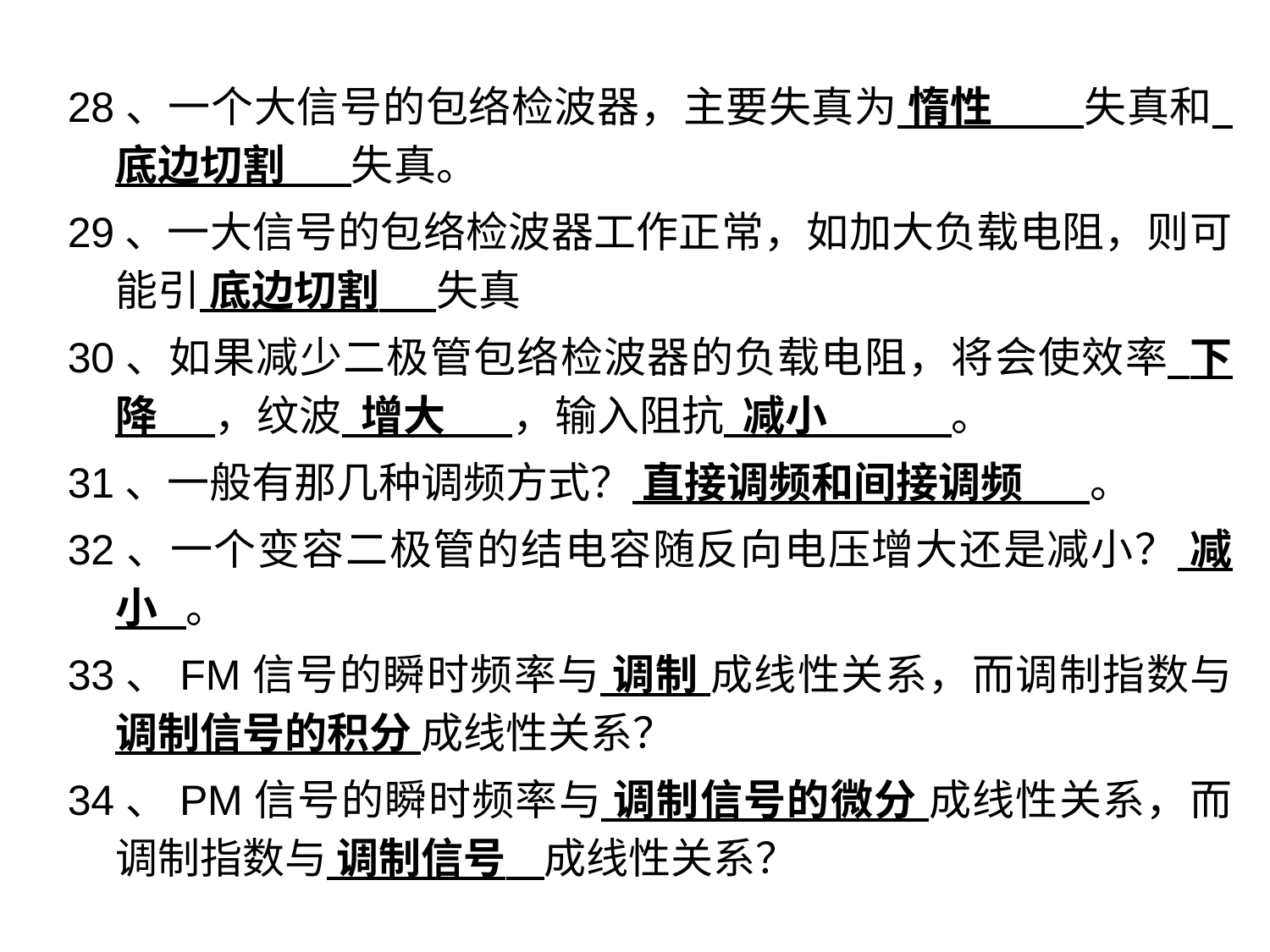

28、一个大信号的包络检波器，主要失真为 惰性         失真和   底边切割       失真。
29、一大信号的包络检波器工作正常，如加大负载电阻，则可能引 底边切割      失真
30、如果减少二极管包络检波器的负载电阻，将会使效率  下降      ，纹波  增大       ，输入阻抗  减小             。
31、一般有那几种调频方式？ 直接调频和间接调频       。
32、一个变容二极管的结电容随反向电压增大还是减小？ 减小   。
33、FM信号的瞬时频率与 调制 成线性关系，而调制指数与 调制信号的积分 成线性关系？
34、PM信号的瞬时频率与 调制信号的微分 成线性关系，而调制指数与 调制信号    成线性关系？
17